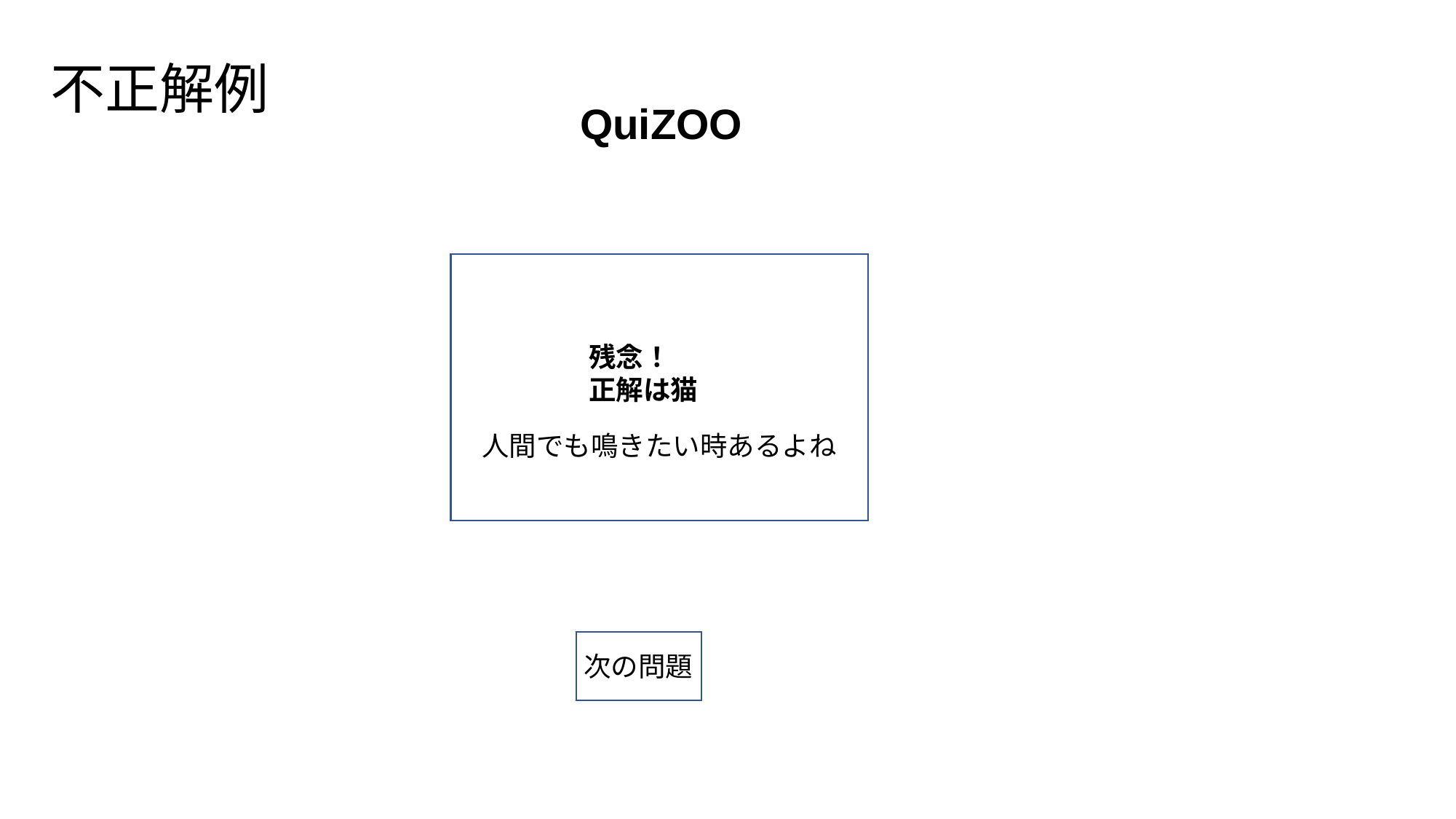

# 不正解例
QuiZOO

残念！
正解は猫
人間でも鳴きたい時あるよね

次の問題